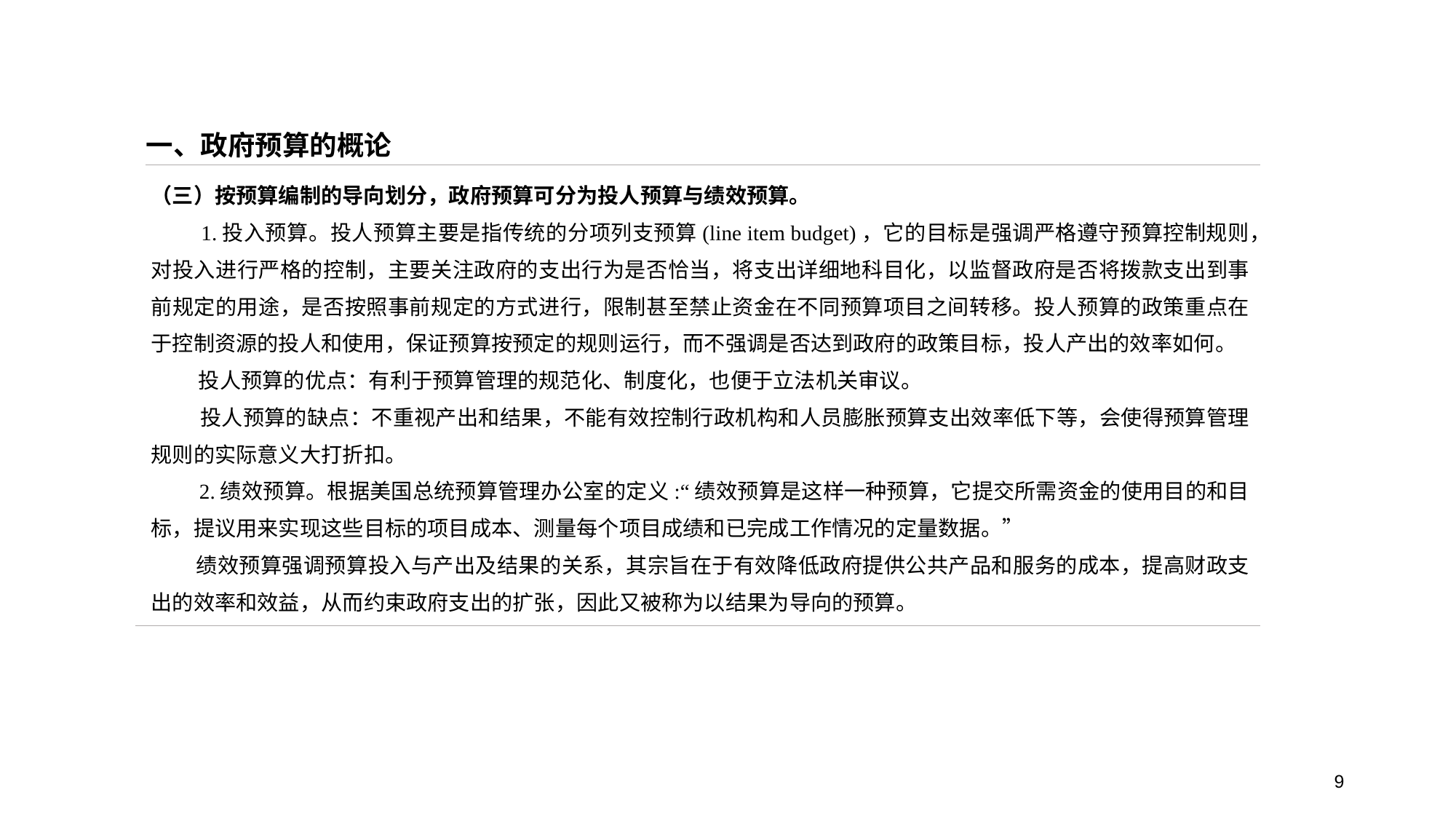

一、政府预算的概论
（三）按预算编制的导向划分，政府预算可分为投人预算与绩效预算。
         1.投入预算。投人预算主要是指传统的分项列支预算(line item budget)，它的目标是强调严格遵守预算控制规则，对投入进行严格的控制，主要关注政府的支出行为是否恰当，将支出详细地科目化，以监督政府是否将拨款支出到事前规定的用途，是否按照事前规定的方式进行，限制甚至禁止资金在不同预算项目之间转移。投人预算的政策重点在于控制资源的投人和使用，保证预算按预定的规则运行，而不强调是否达到政府的政策目标，投人产出的效率如何。
         投人预算的优点：有利于预算管理的规范化、制度化，也便于立法机关审议。
         投人预算的缺点：不重视产出和结果，不能有效控制行政机构和人员膨胀预算支出效率低下等，会使得预算管理规则的实际意义大打折扣。
         2.绩效预算。根据美国总统预算管理办公室的定义:“绩效预算是这样一种预算，它提交所需资金的使用目的和目标，提议用来实现这些目标的项目成本、测量每个项目成绩和已完成工作情况的定量数据。”
        绩效预算强调预算投入与产出及结果的关系，其宗旨在于有效降低政府提供公共产品和服务的成本，提高财政支出的效率和效益，从而约束政府支出的扩张，因此又被称为以结果为导向的预算。

9